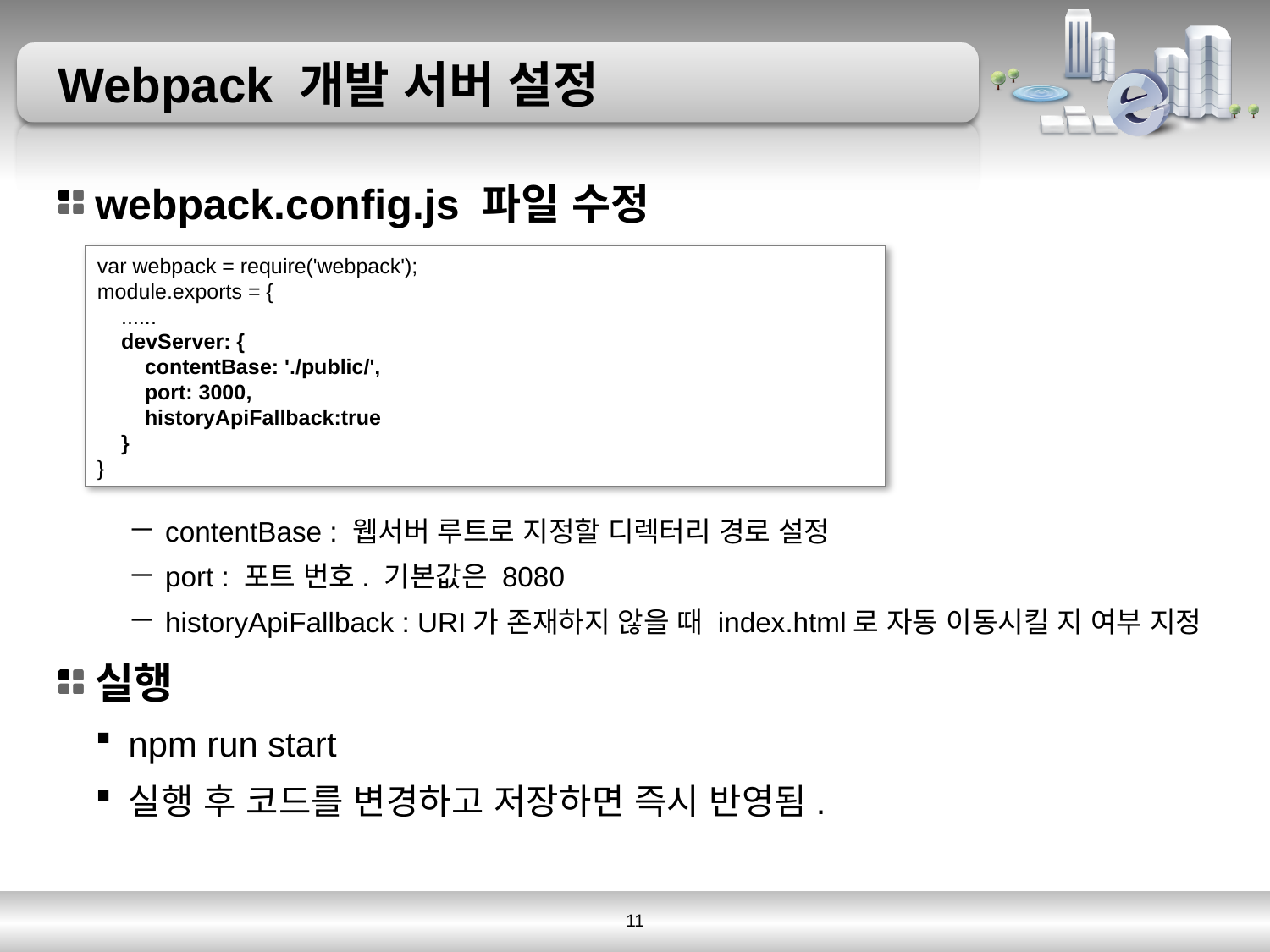

# Webpack 개발 서버 설정
webpack.config.js 파일 수정

contentBase : 웹서버 루트로 지정할 디렉터리 경로 설정
port : 포트 번호. 기본값은 8080
historyApiFallback : URI가 존재하지 않을 때 index.html로 자동 이동시킬 지 여부 지정
실행
npm run start
실행 후 코드를 변경하고 저장하면 즉시 반영됨.
var webpack = require('webpack');
module.exports = {
    ......
    devServer: {
        contentBase: './public/',
        port: 3000,
        historyApiFallback:true
    }
}